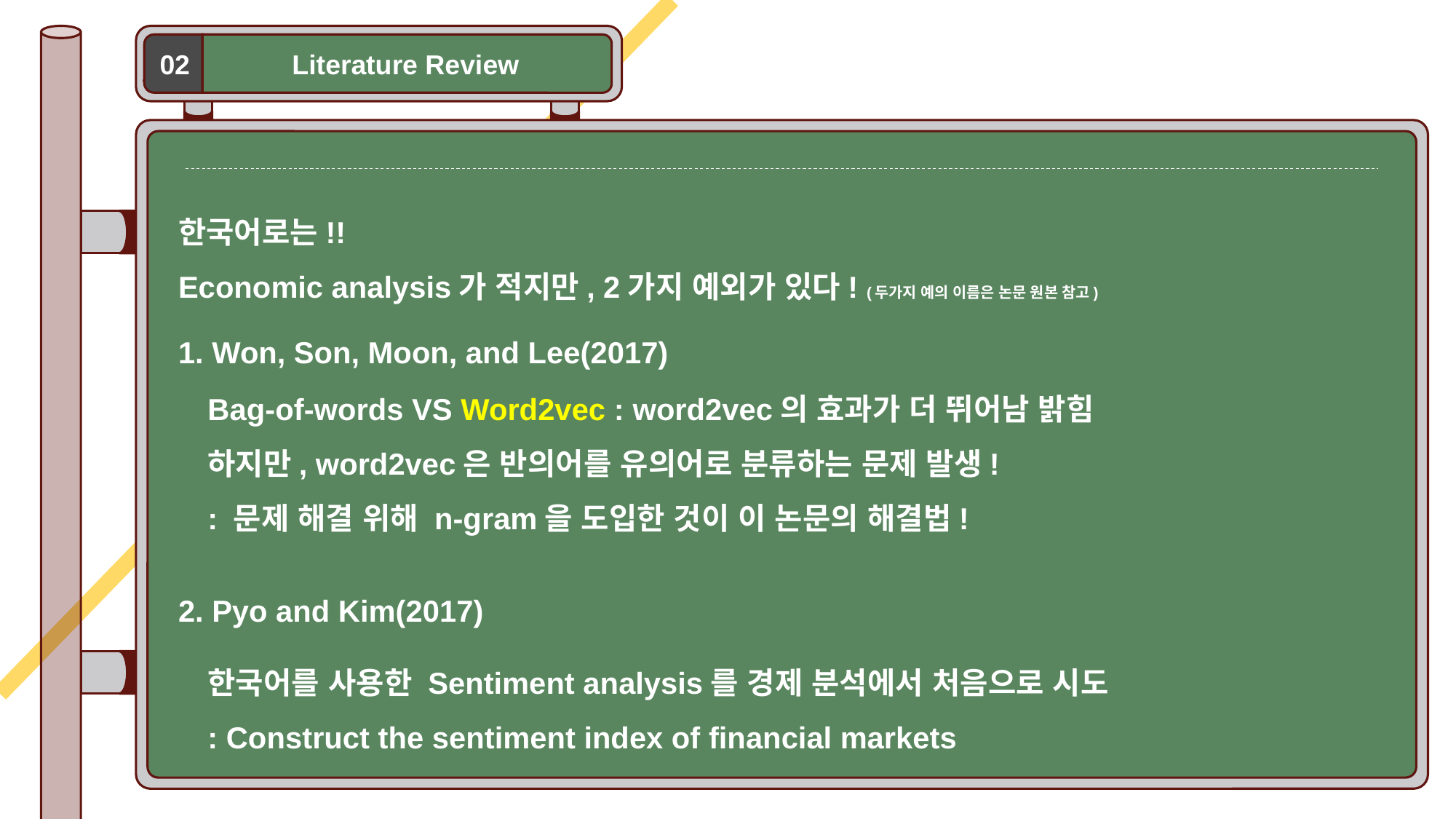

Literature Review

02
한국어로는!!
Economic analysis가 적지만, 2가지 예외가 있다! (두가지 예의 이름은 논문 원본 참고)
1. Won, Son, Moon, and Lee(2017)
Bag-of-words VS Word2vec : word2vec의 효과가 더 뛰어남 밝힘
하지만, word2vec은 반의어를 유의어로 분류하는 문제 발생!
: 문제 해결 위해 n-gram을 도입한 것이 이 논문의 해결법!
2. Pyo and Kim(2017)
한국어를 사용한 Sentiment analysis를 경제 분석에서 처음으로 시도
: Construct the sentiment index of financial markets